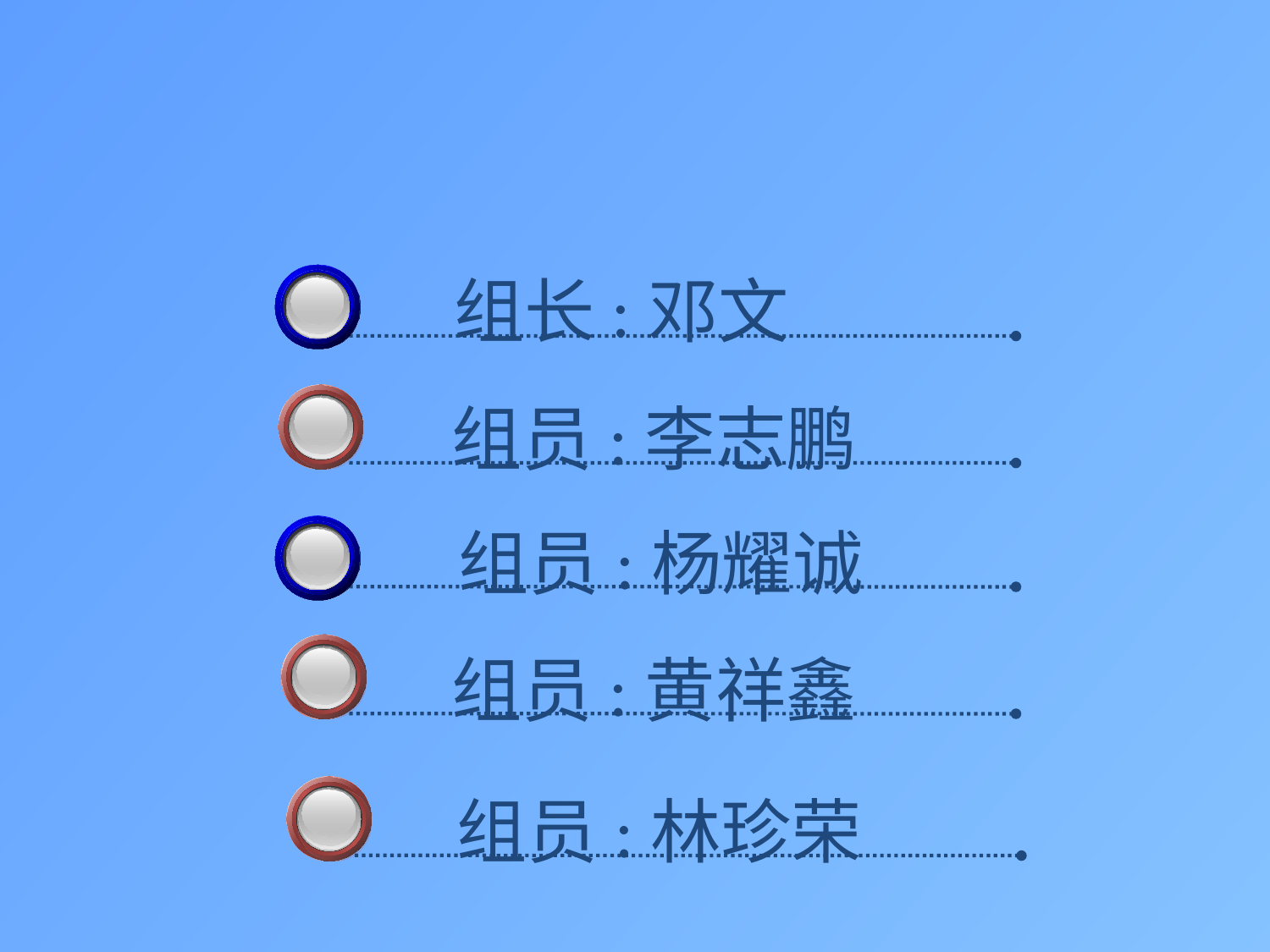

组长:邓文

3

     组员:李志鹏

   组员:杨耀诚

3

     组员:黄祥鑫

     组员:林珍荣